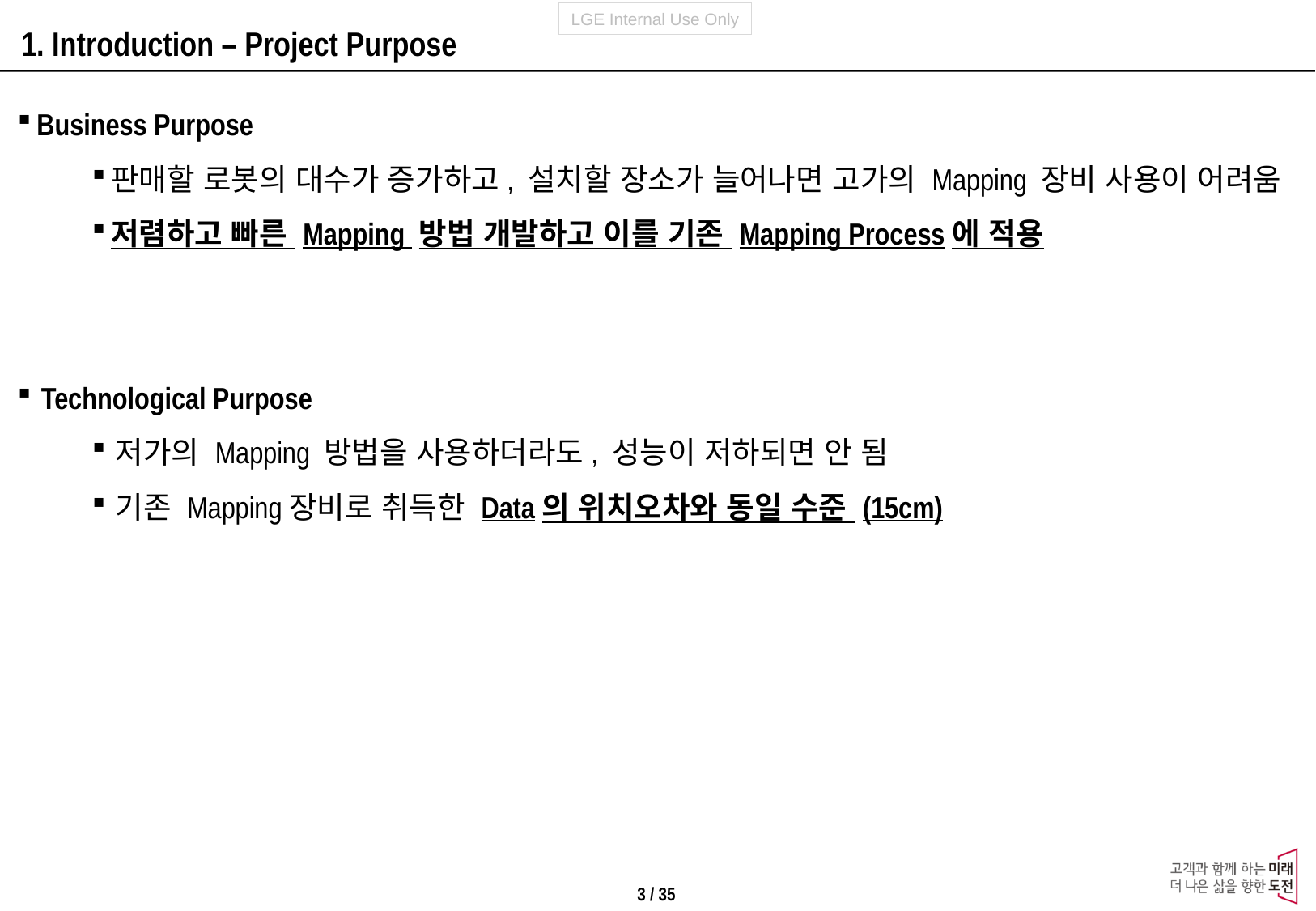

1. Introduction – Project Purpose
Business Purpose
판매할 로봇의 대수가 증가하고, 설치할 장소가 늘어나면 고가의 Mapping 장비 사용이 어려움
저렴하고 빠른 Mapping 방법 개발하고 이를 기존 Mapping Process에 적용

Technological Purpose
저가의 Mapping 방법을 사용하더라도, 성능이 저하되면 안 됨
기존 Mapping장비로 취득한 Data의 위치오차와 동일 수준 (15cm)